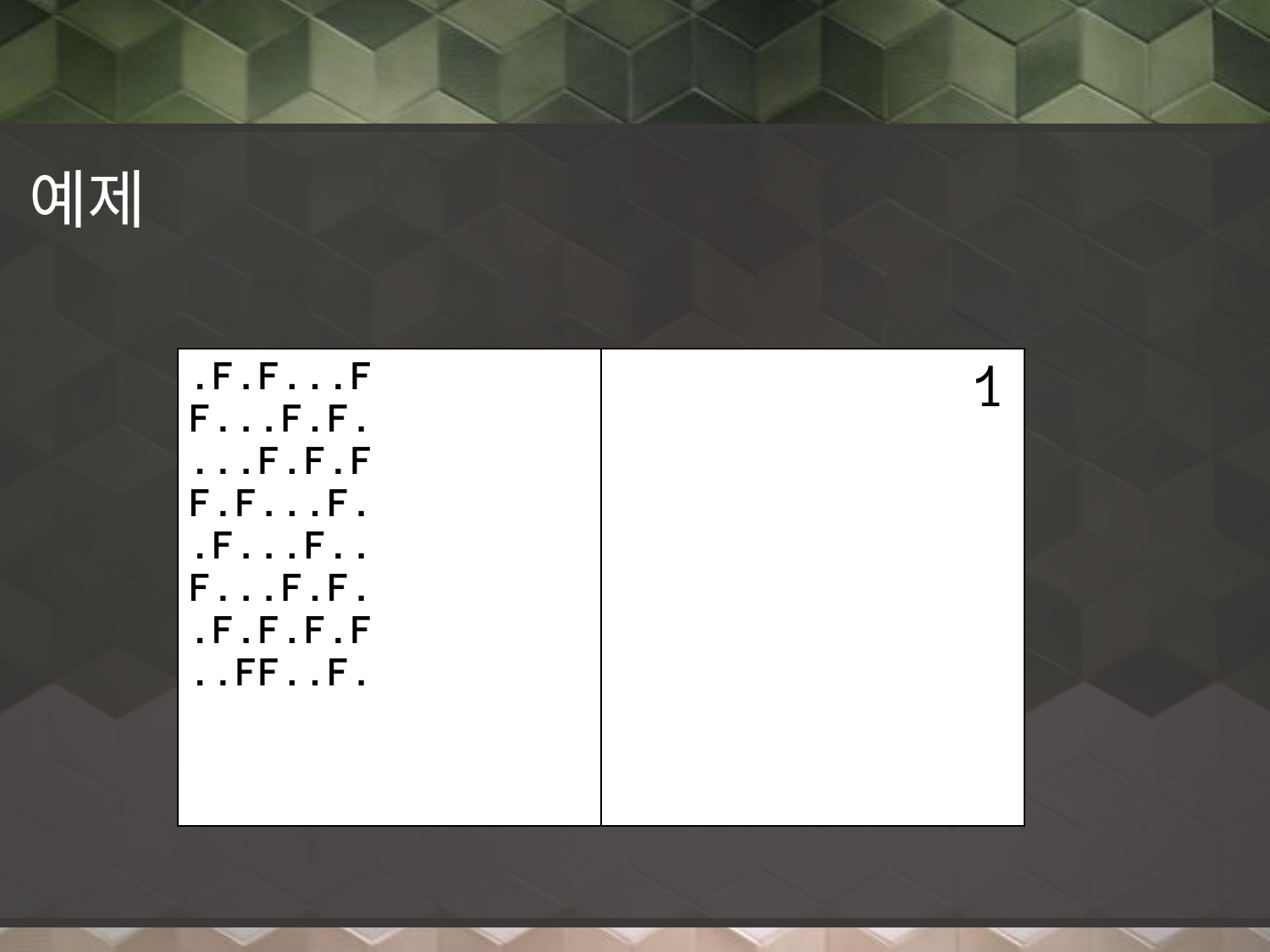

예제
| .F.F...F F...F.F. ...F.F.F F.F...F. .F...F.. F...F.F. .F.F.F.F ..FF..F. | 1 |
| --- | --- |